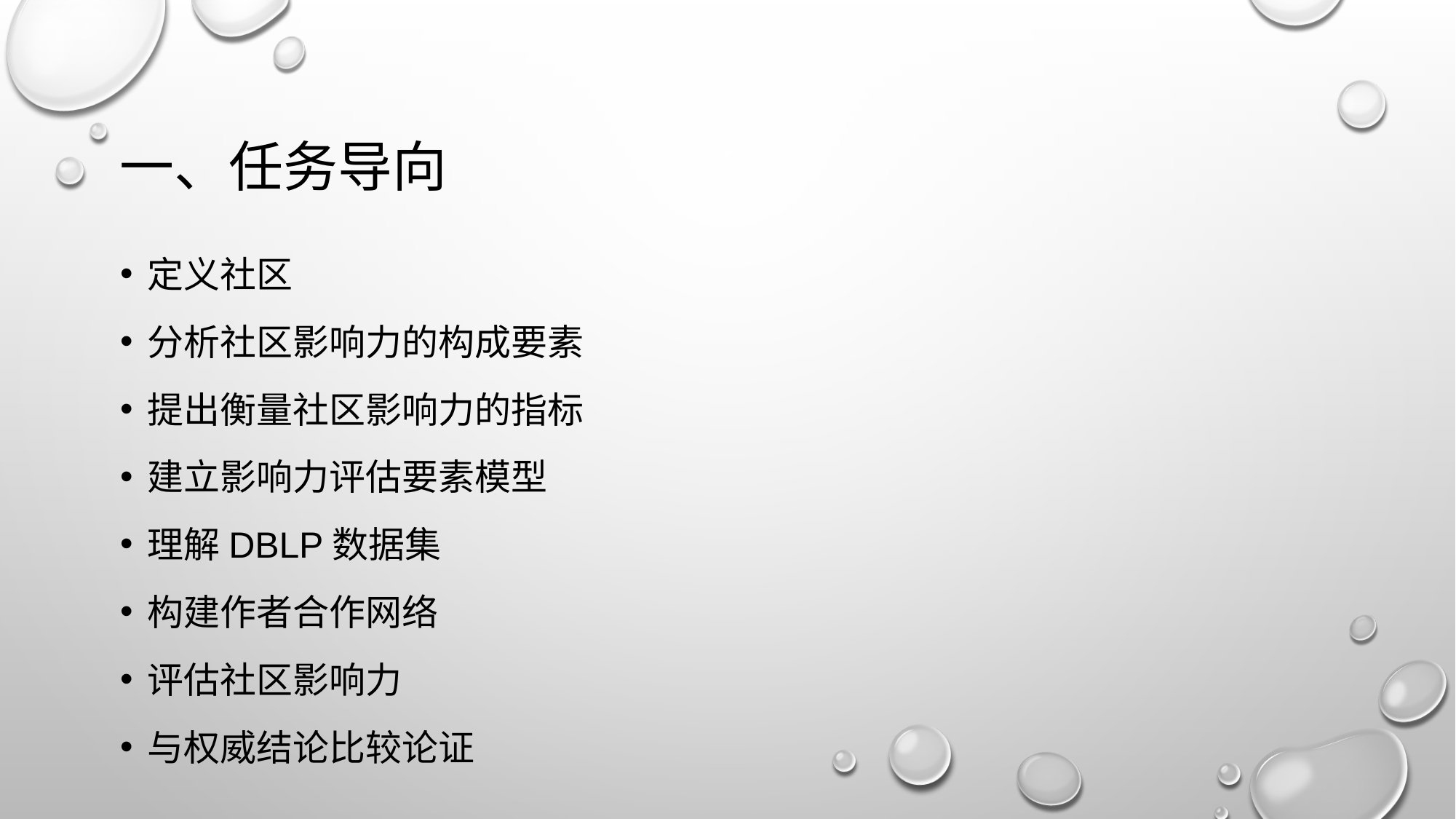

# 一、任务导向
定义社区
分析社区影响力的构成要素
提出衡量社区影响力的指标
建立影响力评估要素模型
理解DBLP数据集
构建作者合作网络
评估社区影响力
与权威结论比较论证